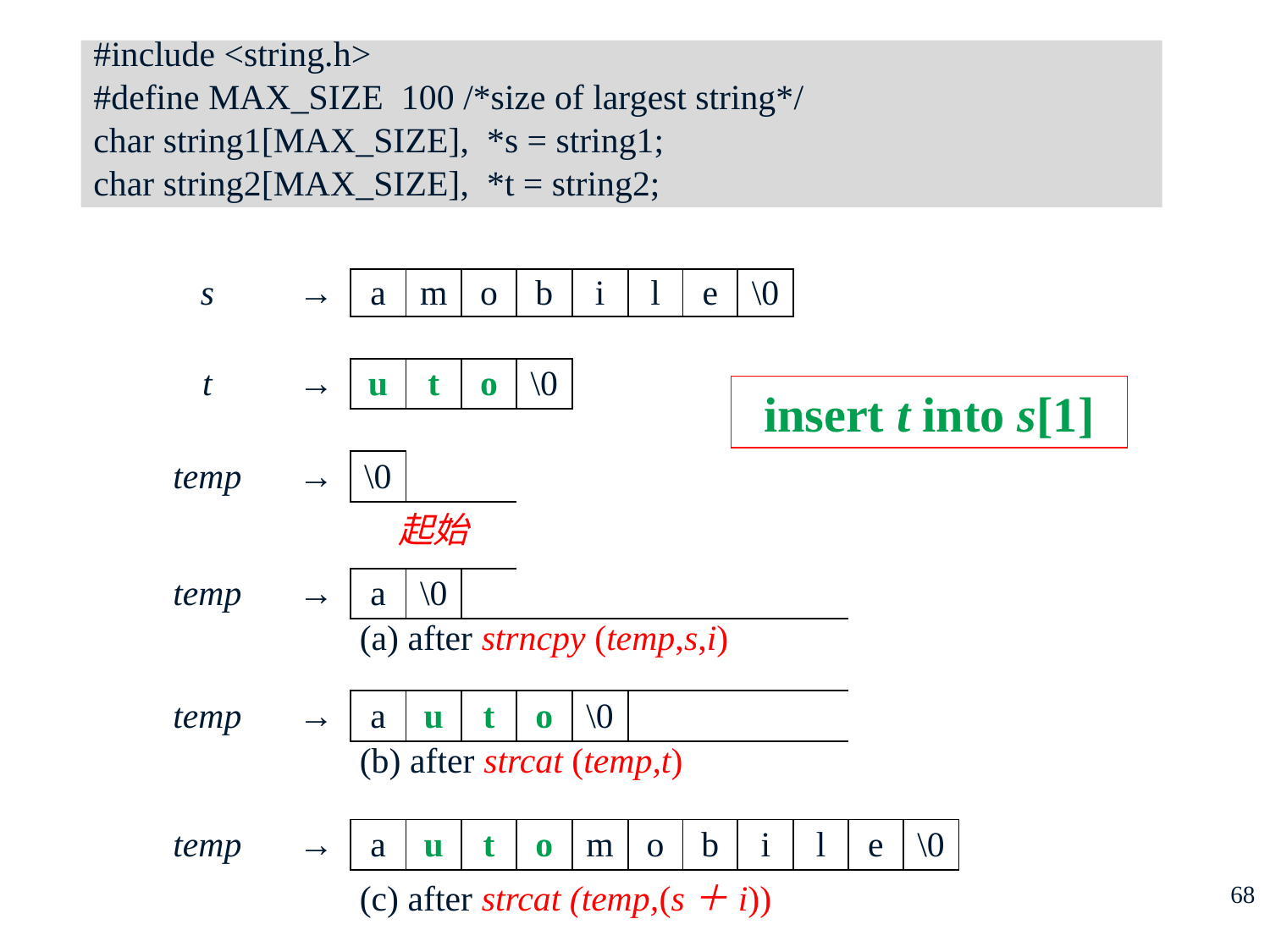

#include <string.h>
#define MAX_SIZE  100 /*size of largest string*/
char string1[MAX_SIZE],  *s = string1;
char string2[MAX_SIZE],  *t = string2;
| s | → | a | m | o | b | i | l | e | \0 |  |  |  |
| --- | --- | --- | --- | --- | --- | --- | --- | --- | --- | --- | --- | --- |
|  |  |  |  |  |  |  |  |  |  |  |  |  |
| t | → | u | t | o | \0 |  |  |  |  |  |  |  |
|  |  |  |  |  |  |  |  |  |  |  |  |  |
| temp | → | \0 |  |  |  |  |  |  |  |  |  |  |
|  |  | 起始 |  |  |  |  |  |  |  |  |  |  |
| temp | → | a | \0 |  |  |  |  |  |  |  |  |  |
|  |  | (a) after strncpy (temp,s,i) |  |  |  |  |  |  |  |  |  |  |
| temp | → | a | u | t | o | \0 |  |  |  |  |  |  |
|  |  | (b) after strcat (temp,t) |  |  |  |  |  |  |  |  |  |  |
| temp | → | a | u | t | o | m | o | b | i | l | e | \0 |
|  |  | (c) after strcat (temp,(s＋i)) |  |  |  |  |  |  |  |  |  |  |
insert t into s[1]
68